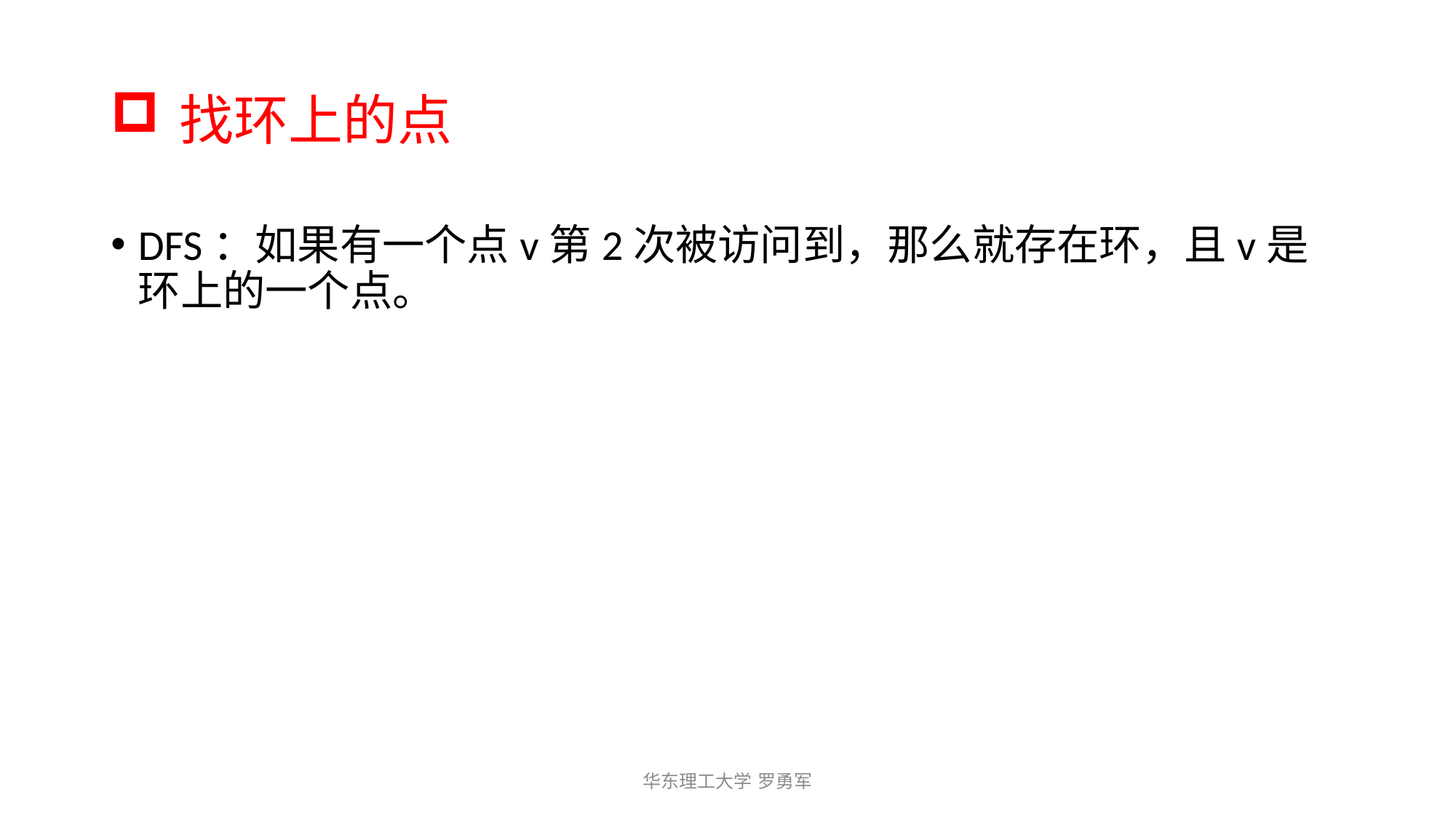

# 找环上的点
DFS：如果有一个点v第2次被访问到，那么就存在环，且v是环上的一个点。
华东理工大学 罗勇军